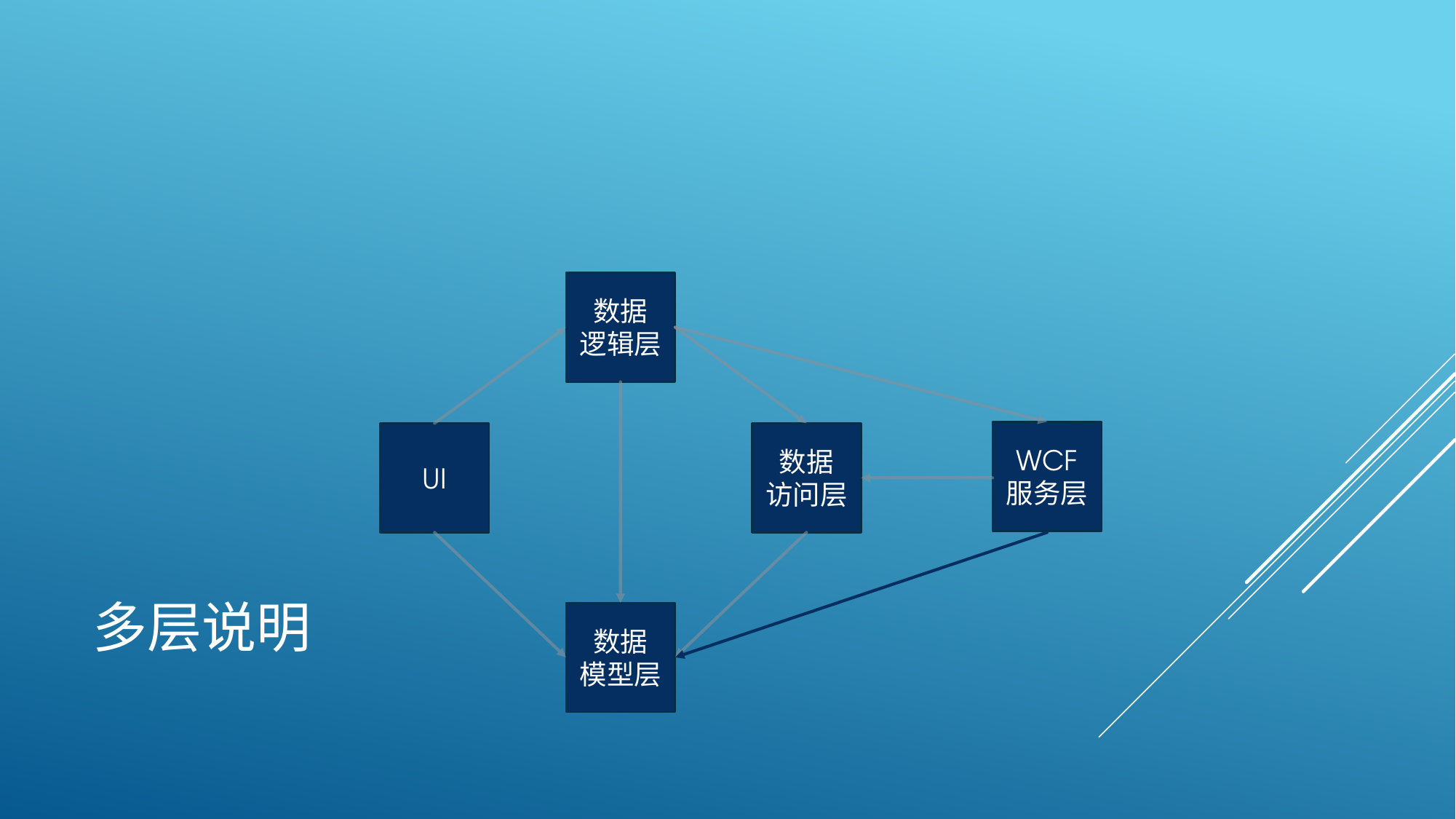

数据
逻辑层
WCF
服务层
UI
数据
访问层
# 多层说明
数据
模型层